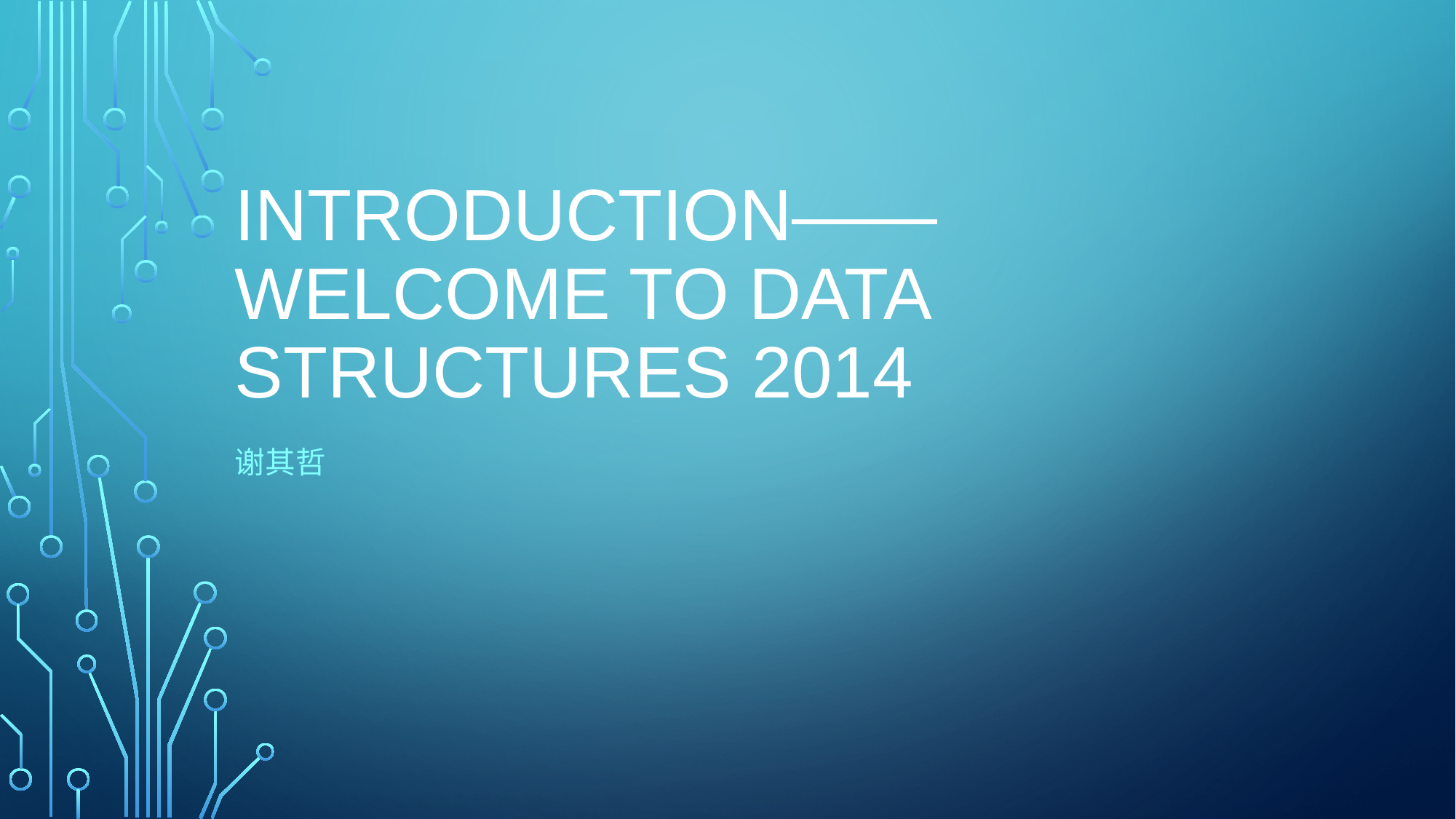

# Introduction——welcome to data structures 2014
谢其哲